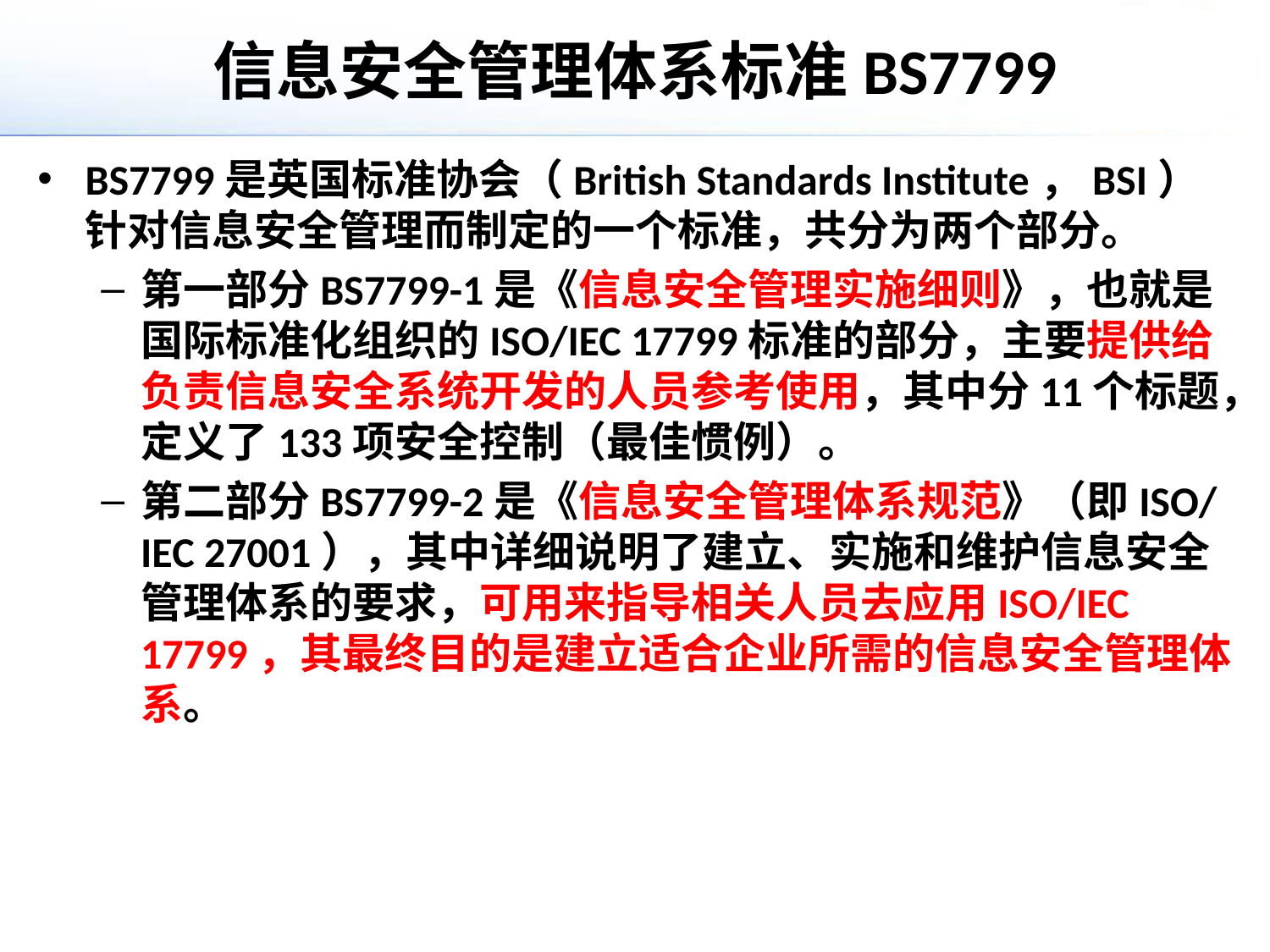

# 信息安全管理体系标准BS7799
BS7799是英国标准协会（British Standards Institute，BSI）针对信息安全管理而制定的一个标准，共分为两个部分。
第一部分BS7799-1是《信息安全管理实施细则》，也就是国际标准化组织的ISO/IEC 17799标准的部分，主要提供给负责信息安全系统开发的人员参考使用，其中分11个标题，定义了133项安全控制（最佳惯例）。
第二部分BS7799-2是《信息安全管理体系规范》（即ISO/IEC 27001），其中详细说明了建立、实施和维护信息安全管理体系的要求，可用来指导相关人员去应用ISO/IEC 17799，其最终目的是建立适合企业所需的信息安全管理体系。